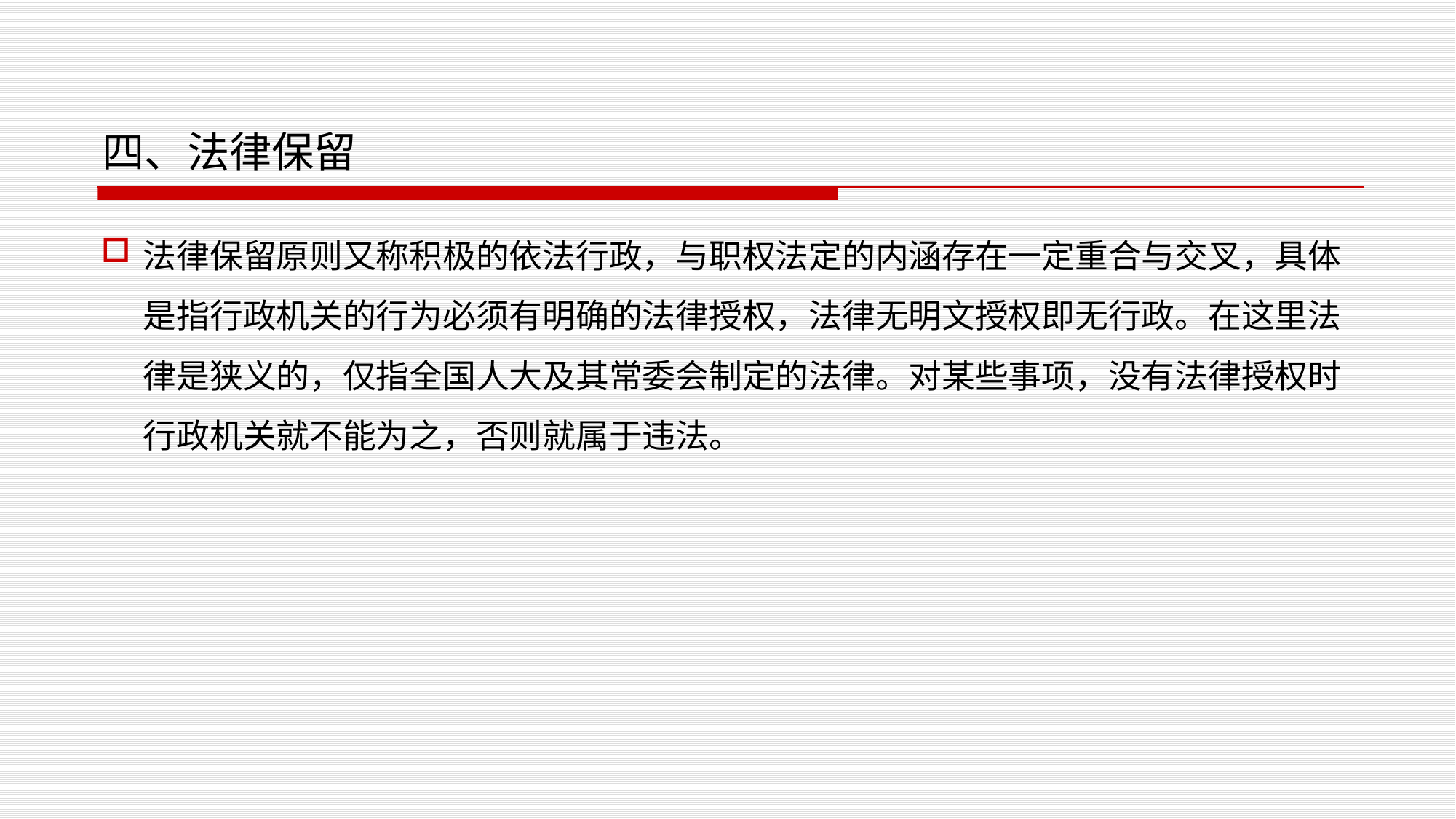

# 四、法律保留
法律保留原则又称积极的依法行政，与职权法定的内涵存在一定重合与交叉，具体是指行政机关的行为必须有明确的法律授权，法律无明文授权即无行政。在这里法律是狭义的，仅指全国人大及其常委会制定的法律。对某些事项，没有法律授权时行政机关就不能为之，否则就属于违法。